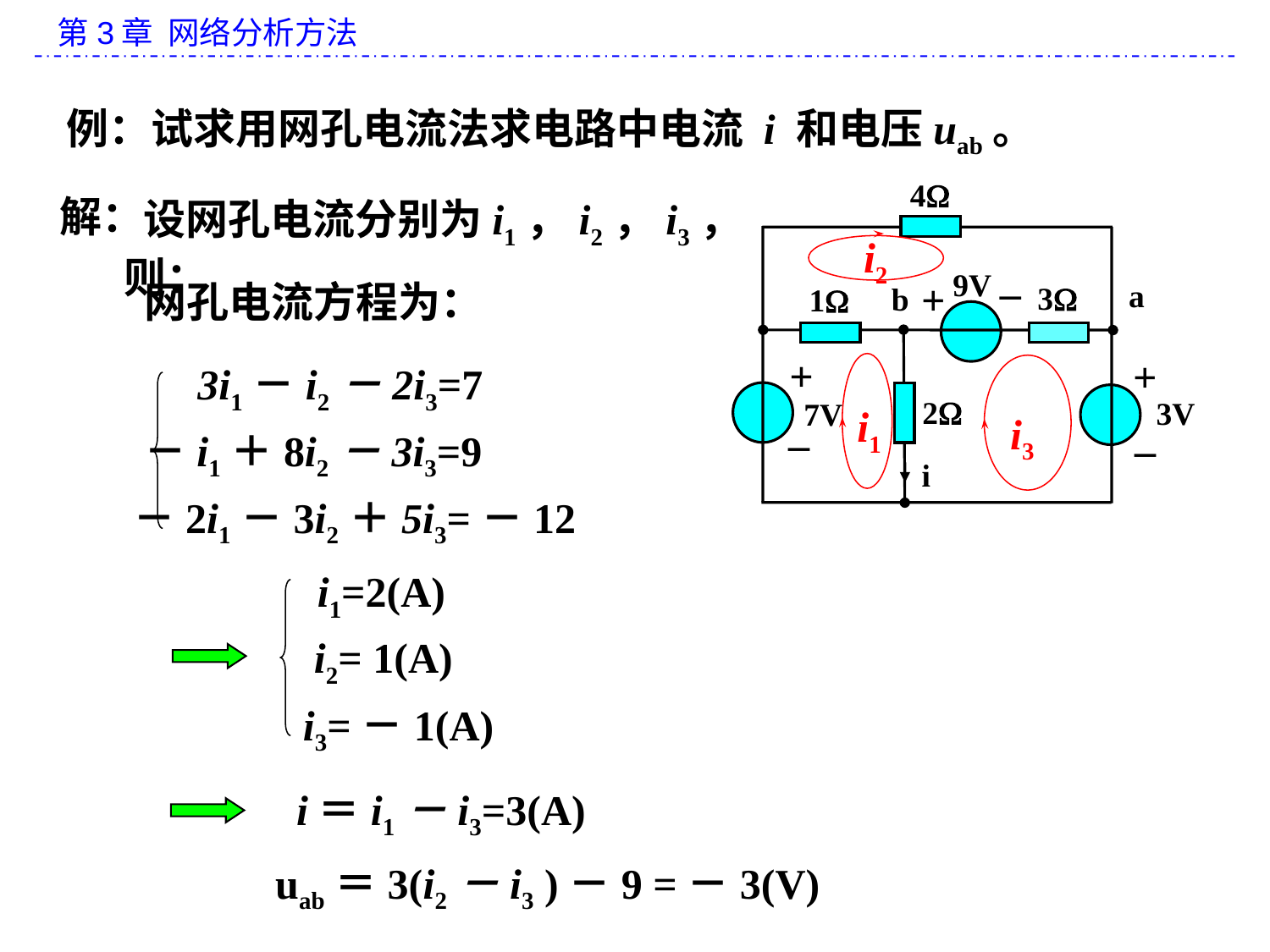

例：试求用网孔电流法求电路中电流 i 和电压uab。
4Ω

_
9V
+
a
3Ω
b
1Ω

+
+

2Ω
3V
7V
_

_
i

解：
 设网孔电流分别为i1，i2，i3，则：

i2

 网孔电流方程为：
3i1－i2－2i3=7

i1

i3

－i1＋8i2－3i3=9
－2i1－3i2＋5i3=－12
i1=2(A)

i2= 1(A)

i3=－1(A)
i＝i1－i3=3(A)

uab＝3(i2－i3 )－9 =－3(V)